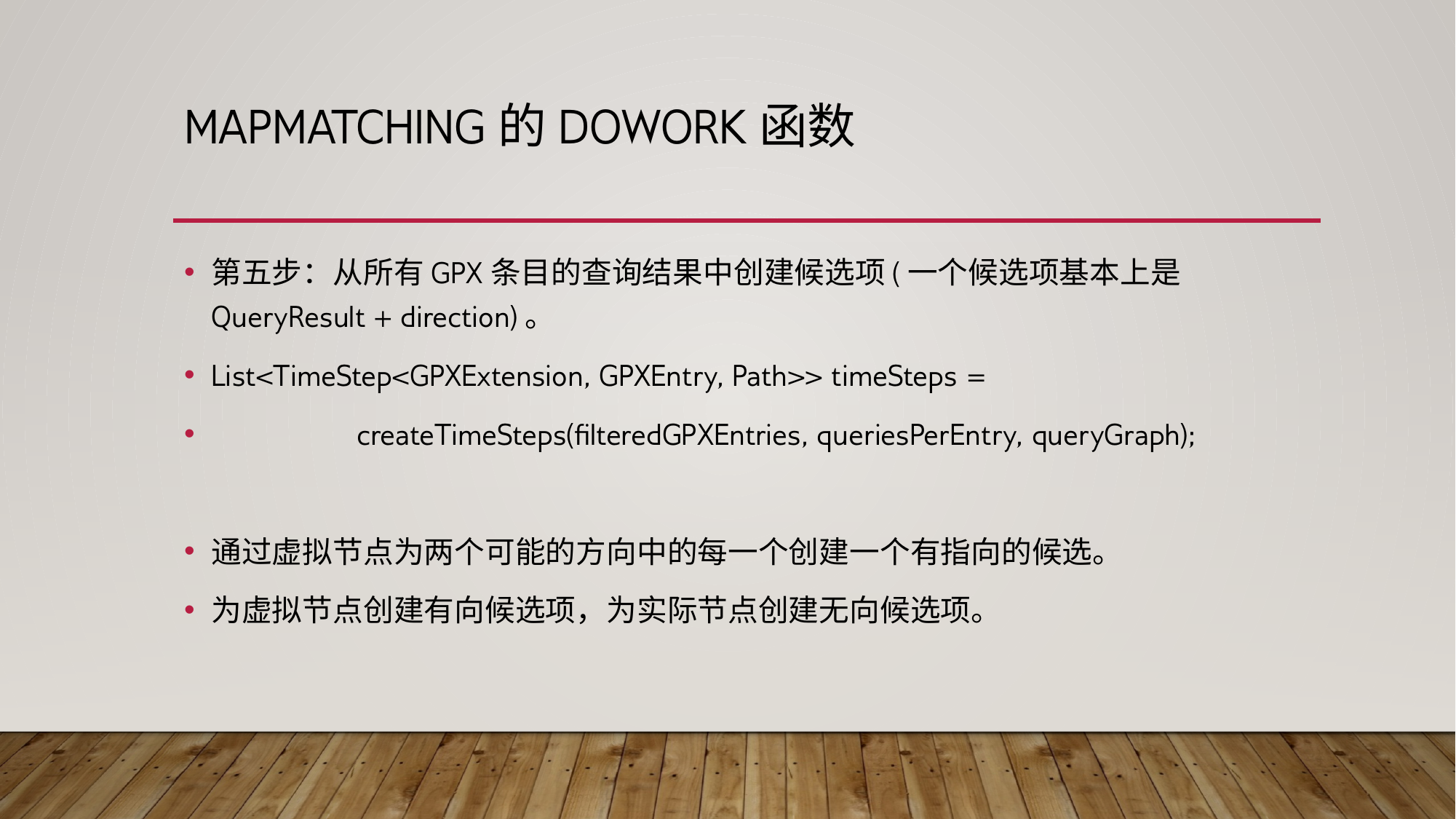

# Mapmatching的dowork函数
第五步：从所有GPX条目的查询结果中创建候选项(一个候选项基本上是QueryResult + direction)。
List<TimeStep<GPXExtension, GPXEntry, Path>> timeSteps =
                createTimeSteps(filteredGPXEntries, queriesPerEntry, queryGraph);

通过虚拟节点为两个可能的方向中的每一个创建一个有指向的候选。
为虚拟节点创建有向候选项，为实际节点创建无向候选项。